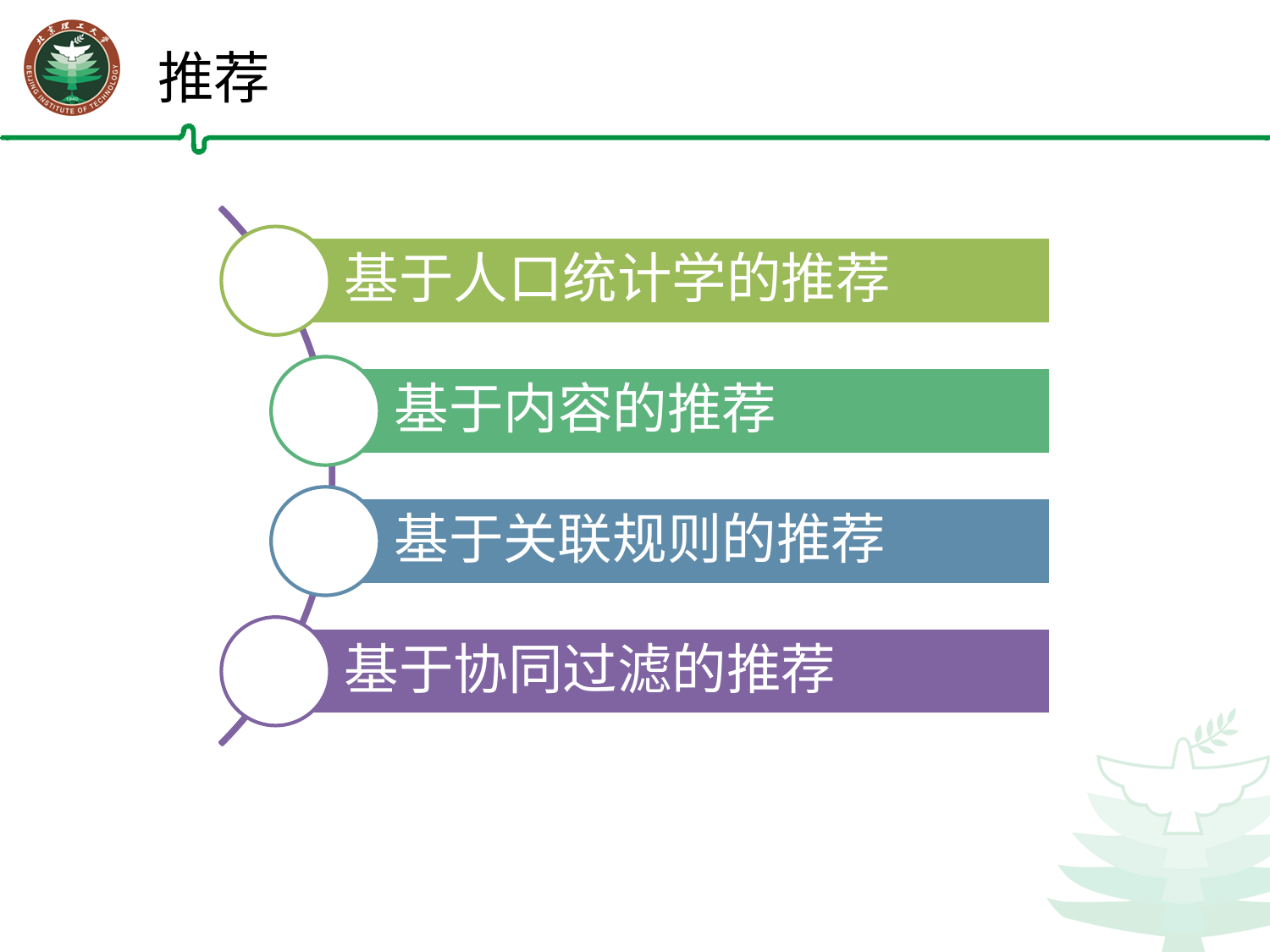

推荐
基于人口统计学的推荐
基于内容的推荐
基于关联规则的推荐
基于协同过滤的推荐